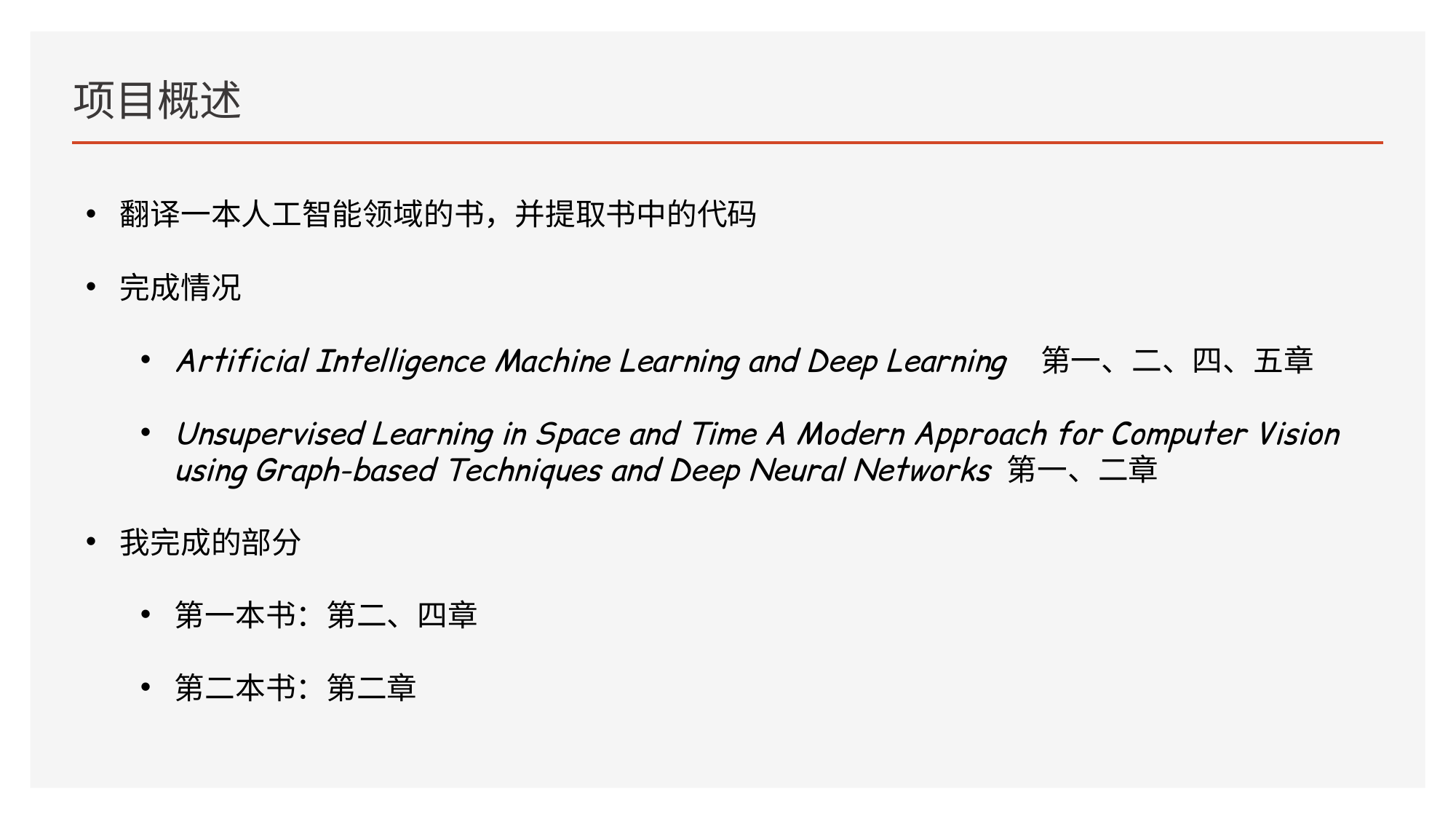

# 项目概述

翻译一本人工智能领域的书，并提取书中的代码

完成情况

Artificial Intelligence Machine Learning and Deep Learning   第一、二、四、五章

Unsupervised Learning in Space and Time A Modern Approach for Computer Vision using Graph-based Techniques and Deep Neural Networks 第一、二章

我完成的部分

第一本书：第二、四章

第二本书：第二章